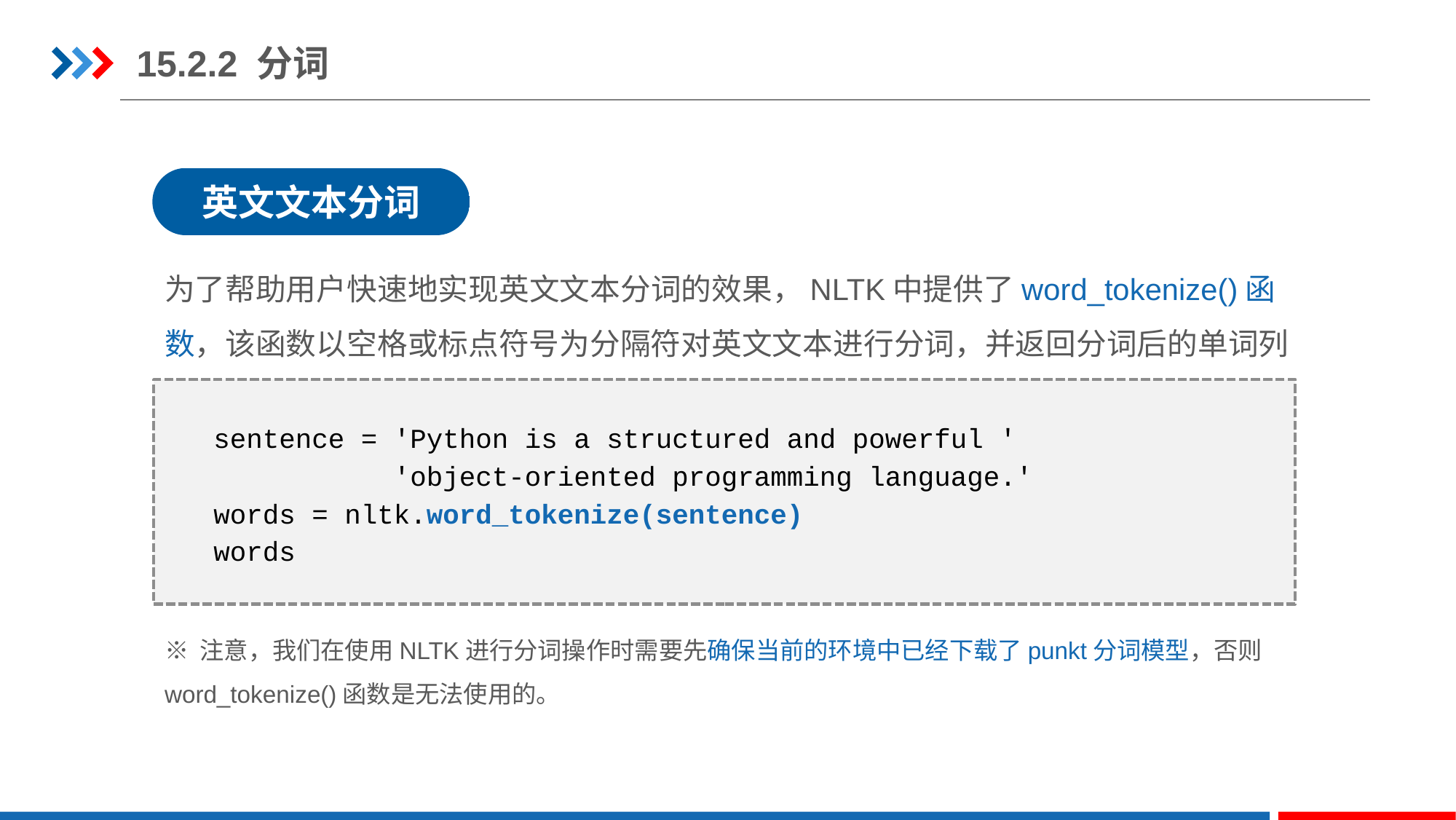

15.2.2 分词
英文文本分词
为了帮助用户快速地实现英文文本分词的效果，NLTK中提供了word_tokenize()函数，该函数以空格或标点符号为分隔符对英文文本进行分词，并返回分词后的单词列表。

sentence = 'Python is a structured and powerful '
           'object-oriented programming language.'
words = nltk.word_tokenize(sentence)
words
※ 注意，我们在使用NLTK进行分词操作时需要先确保当前的环境中已经下载了punkt分词模型，否则word_tokenize()函数是无法使用的。